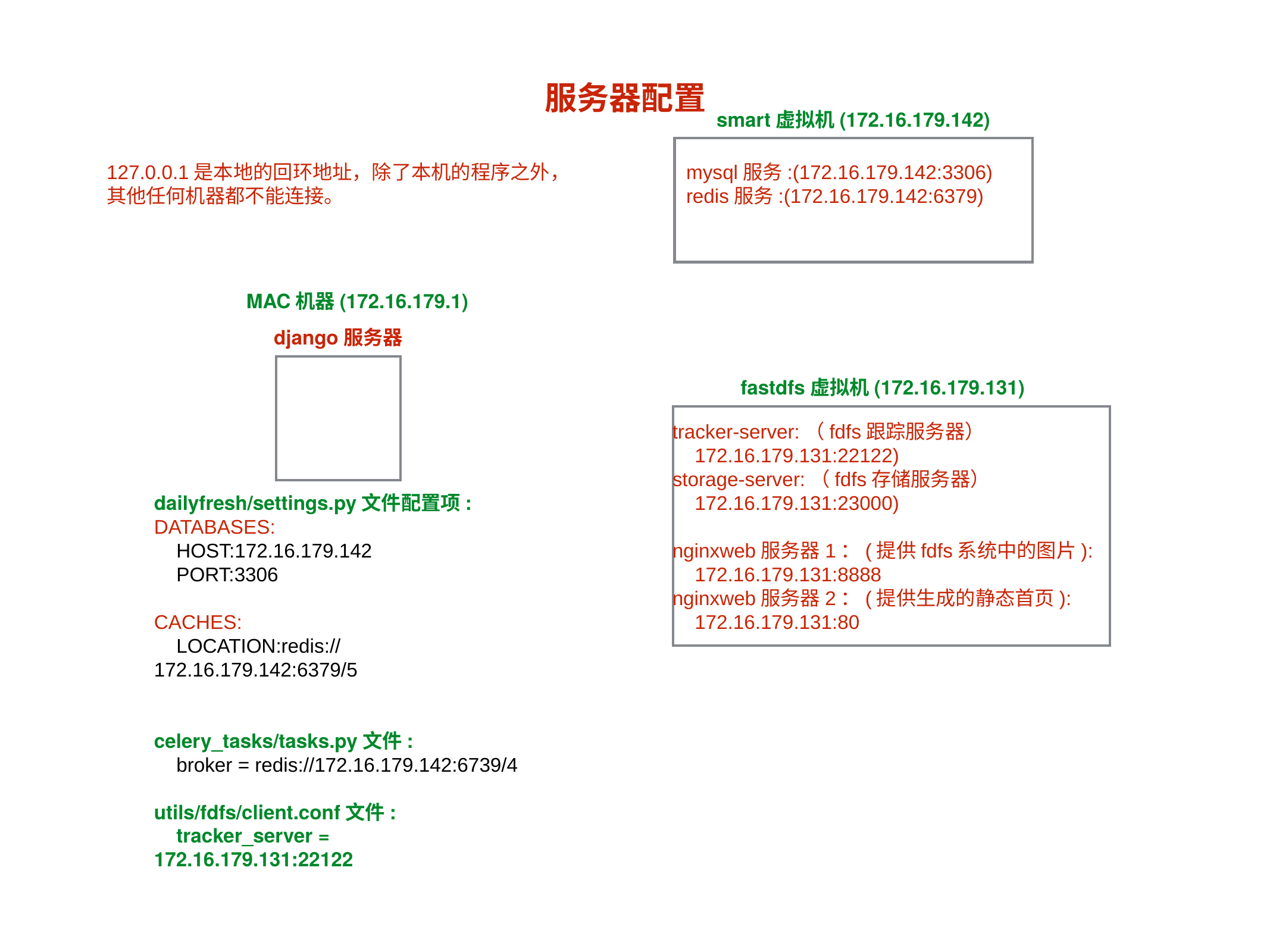

服务器配置
smart虚拟机(172.16.179.142)

127.0.0.1是本地的回环地址，除了本机的程序之外，
其他任何机器都不能连接。
mysql服务:(172.16.179.142:3306)
redis服务:(172.16.179.142:6379)
MAC机器(172.16.179.1)
django服务器

fastdfs虚拟机(172.16.179.131)

tracker-server:（fdfs跟踪服务器）
172.16.179.131:22122)
storage-server:（fdfs存储服务器）
172.16.179.131:23000)

nginxweb服务器1：(提供fdfs系统中的图片):
172.16.179.131:8888
nginxweb服务器2：(提供生成的静态首页):
172.16.179.131:80
dailyfresh/settings.py文件配置项:
DATABASES:
HOST:172.16.179.142
PORT:3306

CACHES:
LOCATION:redis://172.16.179.142:6379/5

celery_tasks/tasks.py文件:
broker = redis://172.16.179.142:6739/4

utils/fdfs/client.conf文件:
tracker_server = 172.16.179.131:22122